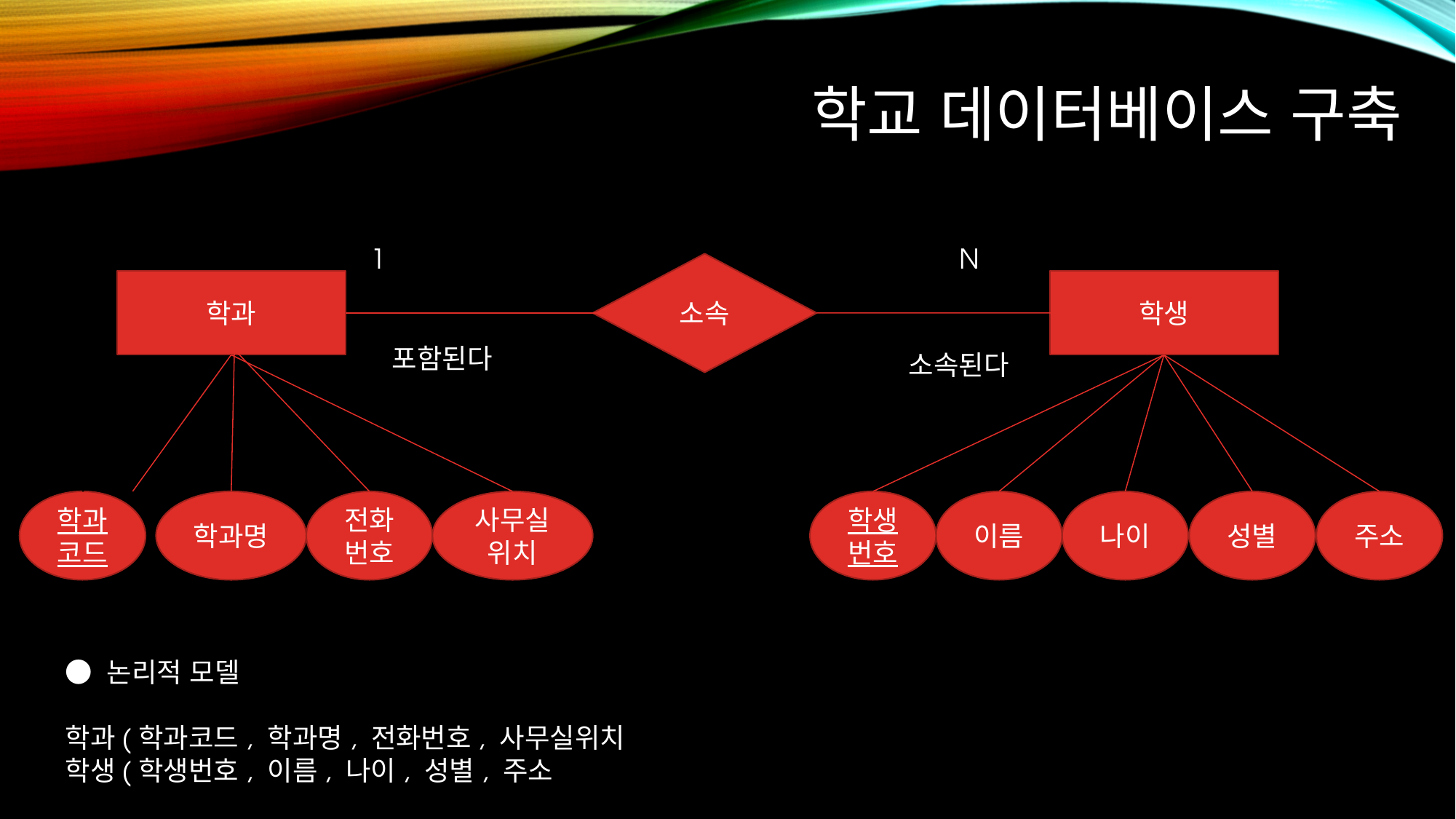

# 학교 데이터베이스 구축
N
1
소속
학생
학과
포함된다
소속된다
학과 코드
학생 번호
이름
나이
성별
주소
전화번호
학과명
사무실위치
● 논리적 모델

학과(학과코드, 학과명, 전화번호, 사무실위치
학생(학생번호, 이름, 나이, 성별, 주소